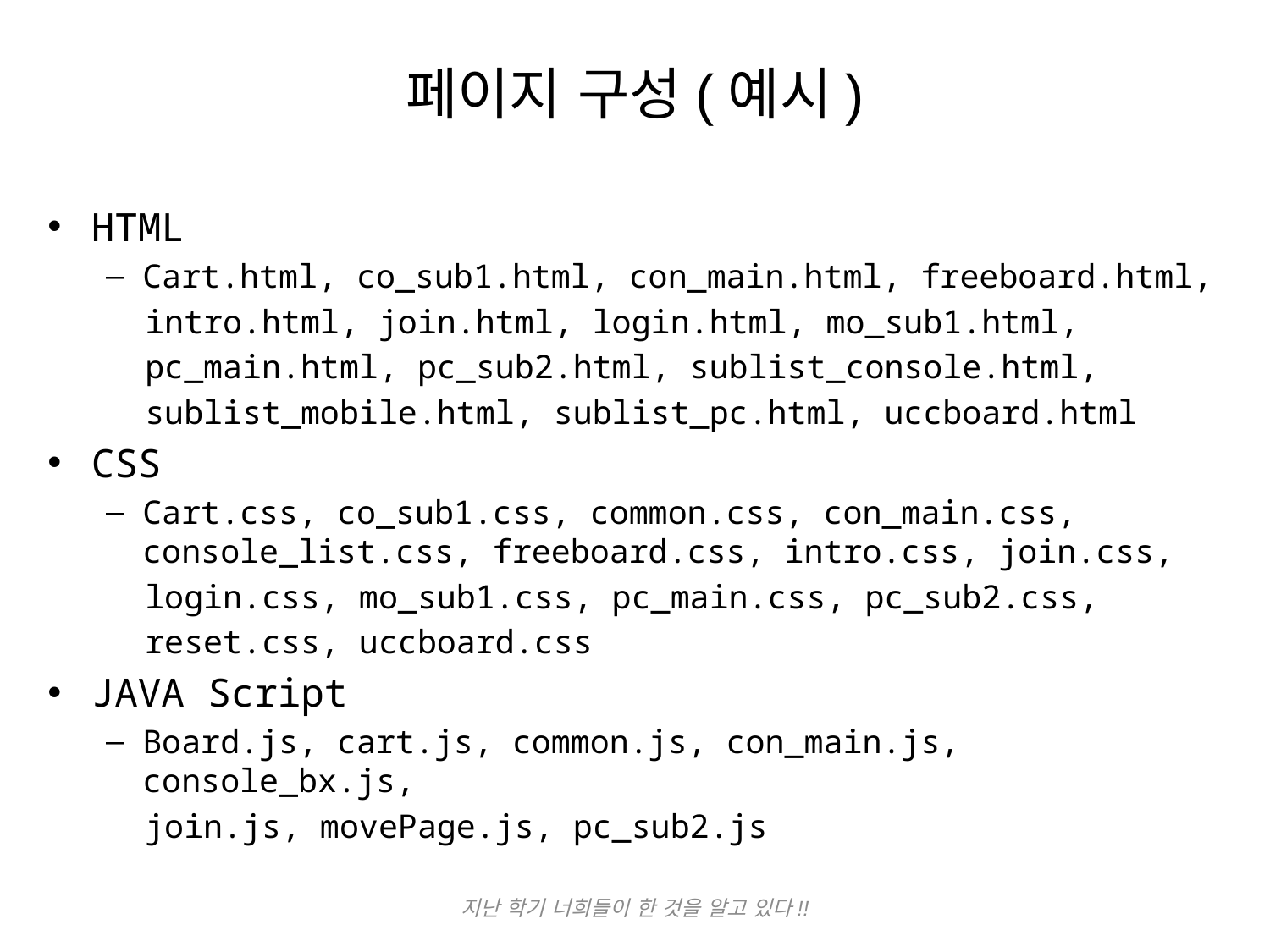

# 페이지 구성(예시)
HTML
Cart.html, co_sub1.html, con_main.html, freeboard.html,
  intro.html, join.html, login.html, mo_sub1.html,
  pc_main.html, pc_sub2.html, sublist_console.html,
  sublist_mobile.html, sublist_pc.html, uccboard.html
CSS
Cart.css, co_sub1.css, common.css, con_main.css, console_list.css, freeboard.css, intro.css, join.css,
  login.css, mo_sub1.css, pc_main.css, pc_sub2.css,
  reset.css, uccboard.css
JAVA Script
Board.js, cart.js, common.js, con_main.js, console_bx.js,
  join.js, movePage.js, pc_sub2.js
지난 학기 너희들이 한 것을 알고 있다!!